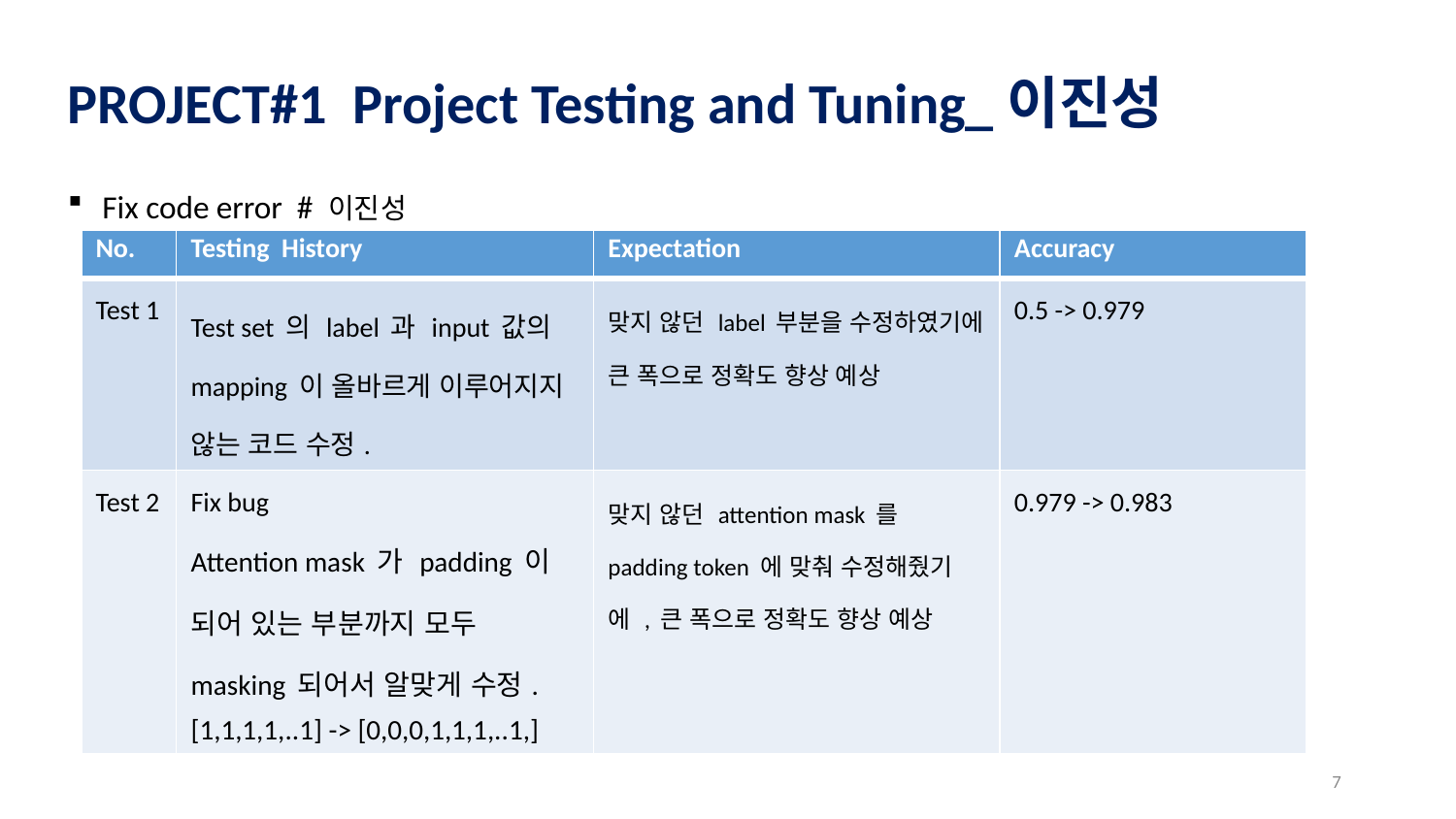

PROJECT#1  Project Testing and Tuning_이진성
 Fix code error  # 이진성

| No. | Testing History | Expectation | Accuracy |
| --- | --- | --- | --- |
| Test 1 | Test set 의 label 과 input 값의 mapping 이 올바르게 이루어지지 않는 코드 수정. | 맞지 않던 label 부분을 수정하였기에 큰 폭으로 정확도 향상 예상 | 0.5 -> 0.979 |
| Test 2 | Fix bug Attention mask 가 padding 이 되어 있는 부분까지 모두 masking 되어서 알맞게 수정. [1,1,1,1,..1] -> [0,0,0,1,1,1,..1,] | 맞지 않던 attention mask 를 padding token 에 맞춰 수정해줬기에 , 큰 폭으로 정확도 향상 예상 | 0.979 -> 0.983 |
7